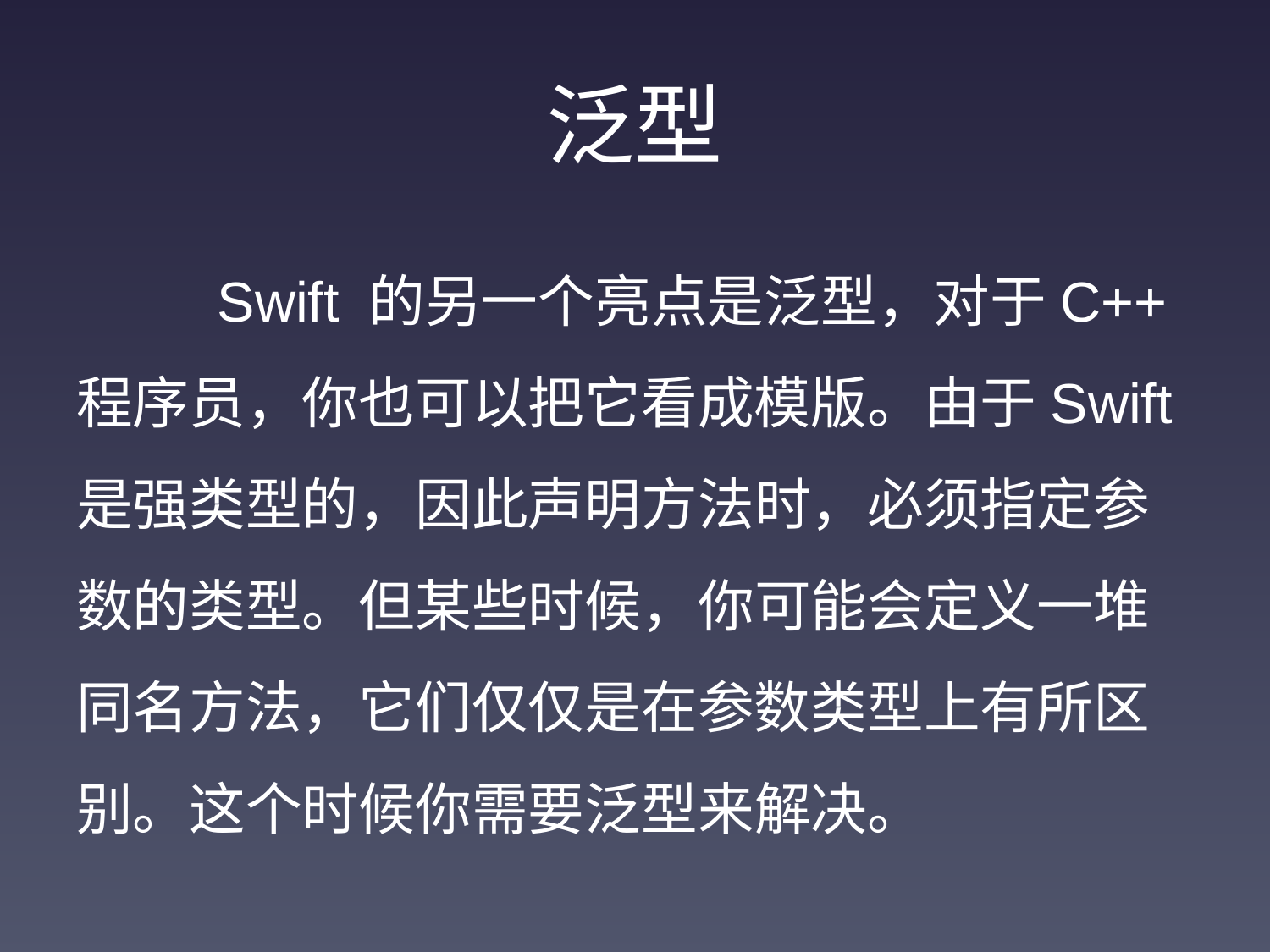

# 泛型
         Swift 的另一个亮点是泛型，对于C++ 程序员，你也可以把它看成模版。由于Swift是强类型的，因此声明方法时，必须指定参数的类型。但某些时候，你可能会定义一堆同名方法，它们仅仅是在参数类型上有所区别。这个时候你需要泛型来解决。